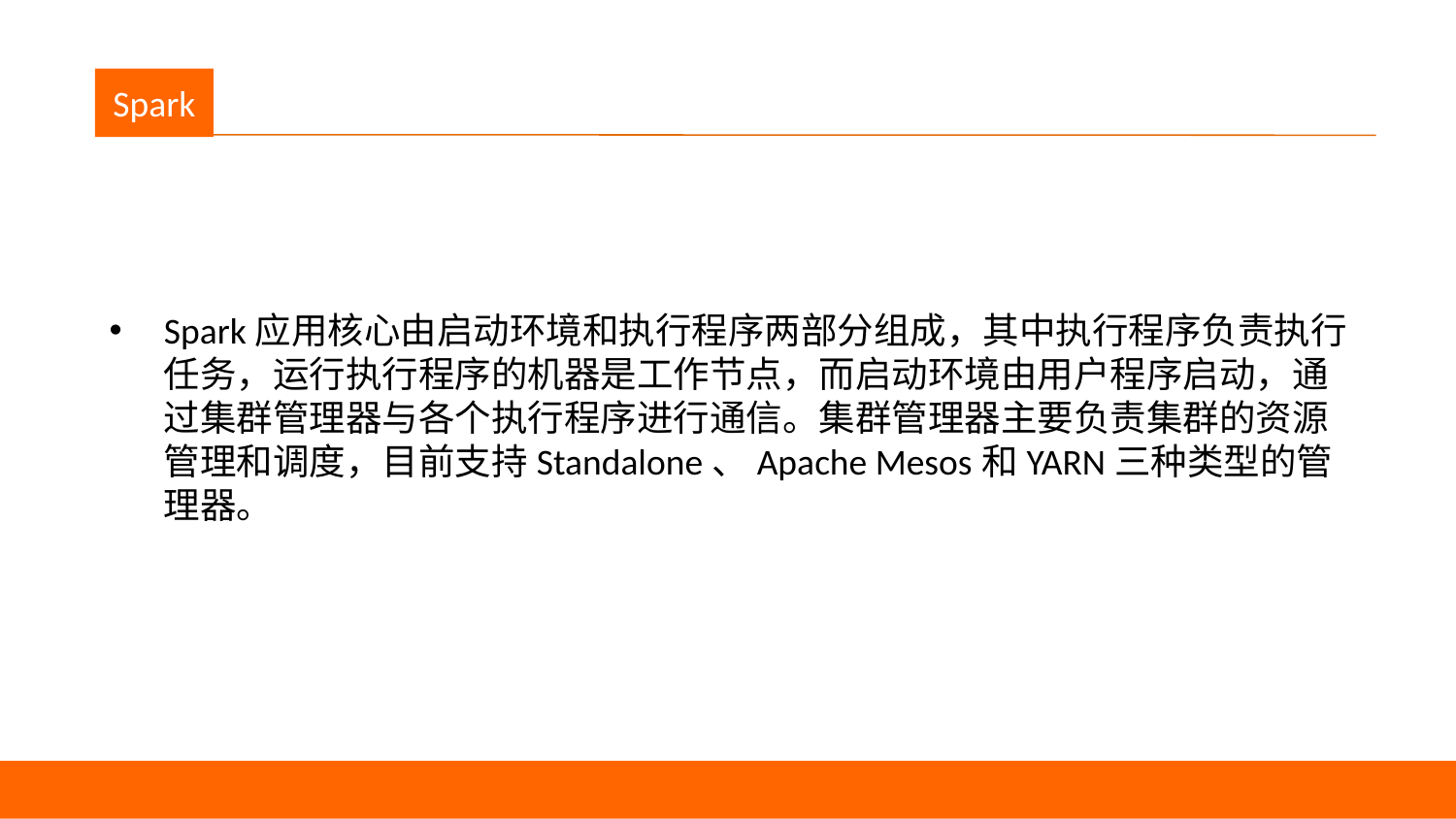

议程
Spark

Spark应用核心由启动环境和执行程序两部分组成，其中执行程序负责执行任务，运行执行程序的机器是工作节点，而启动环境由用户程序启动，通过集群管理器与各个执行程序进行通信。集群管理器主要负责集群的资源管理和调度，目前支持Standalone、Apache Mesos和YARN三种类型的管理器。